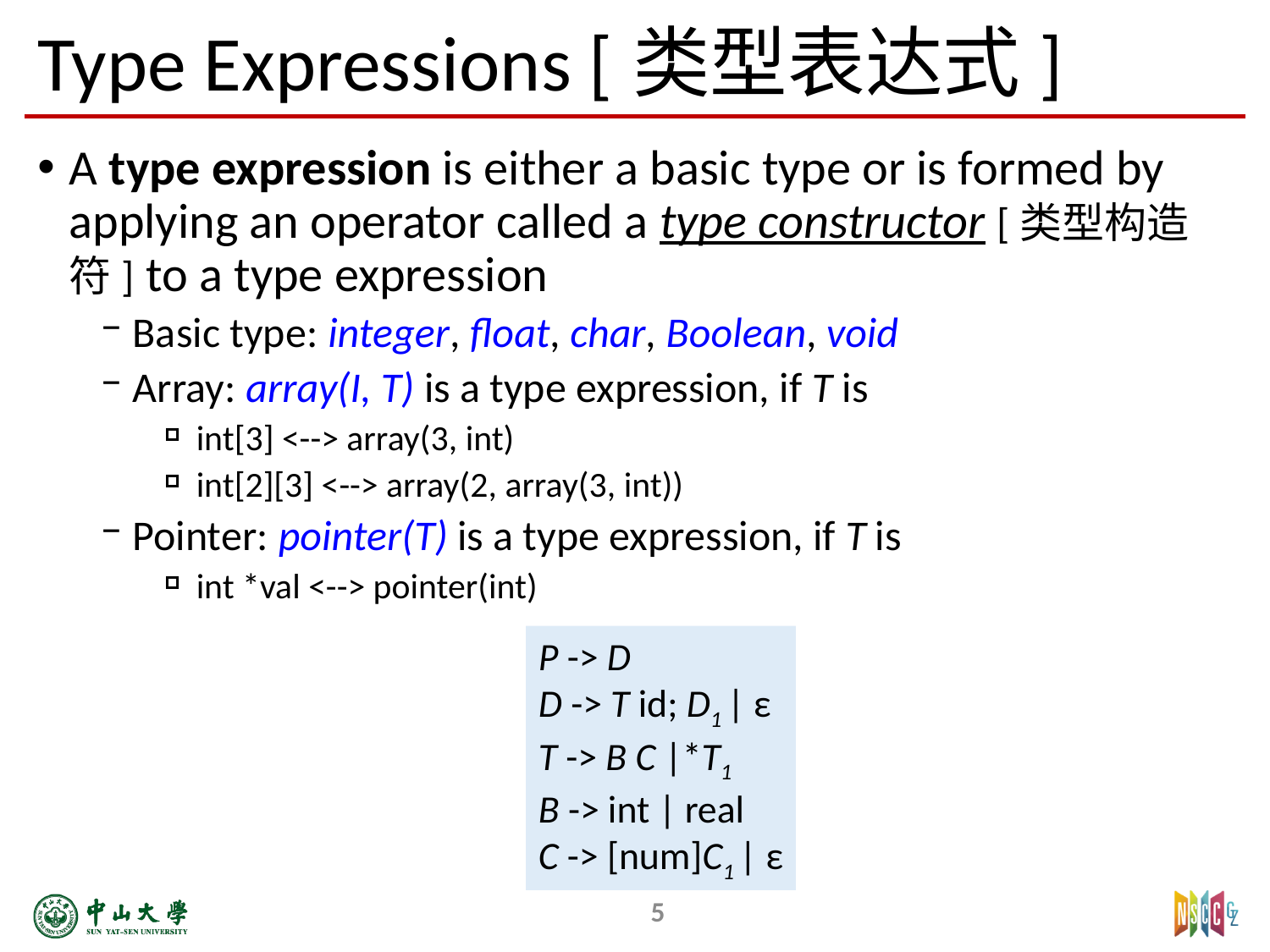

# Type Expressions [类型表达式]
A type expression is either a basic type or is formed by applying an operator called a type constructor [类型构造符] to a type expression
Basic type: integer, float, char, Boolean, void
Array: array(I, T) is a type expression, if T is
int[3] <--> array(3, int)
int[2][3] <--> array(2, array(3, int))
Pointer: pointer(T) is a type expression, if T is
int *val <--> pointer(int)
P -> D
D -> T id; D1 | ε
T -> B C |*T1
B -> int | real
C -> [num]C1 | ε
5